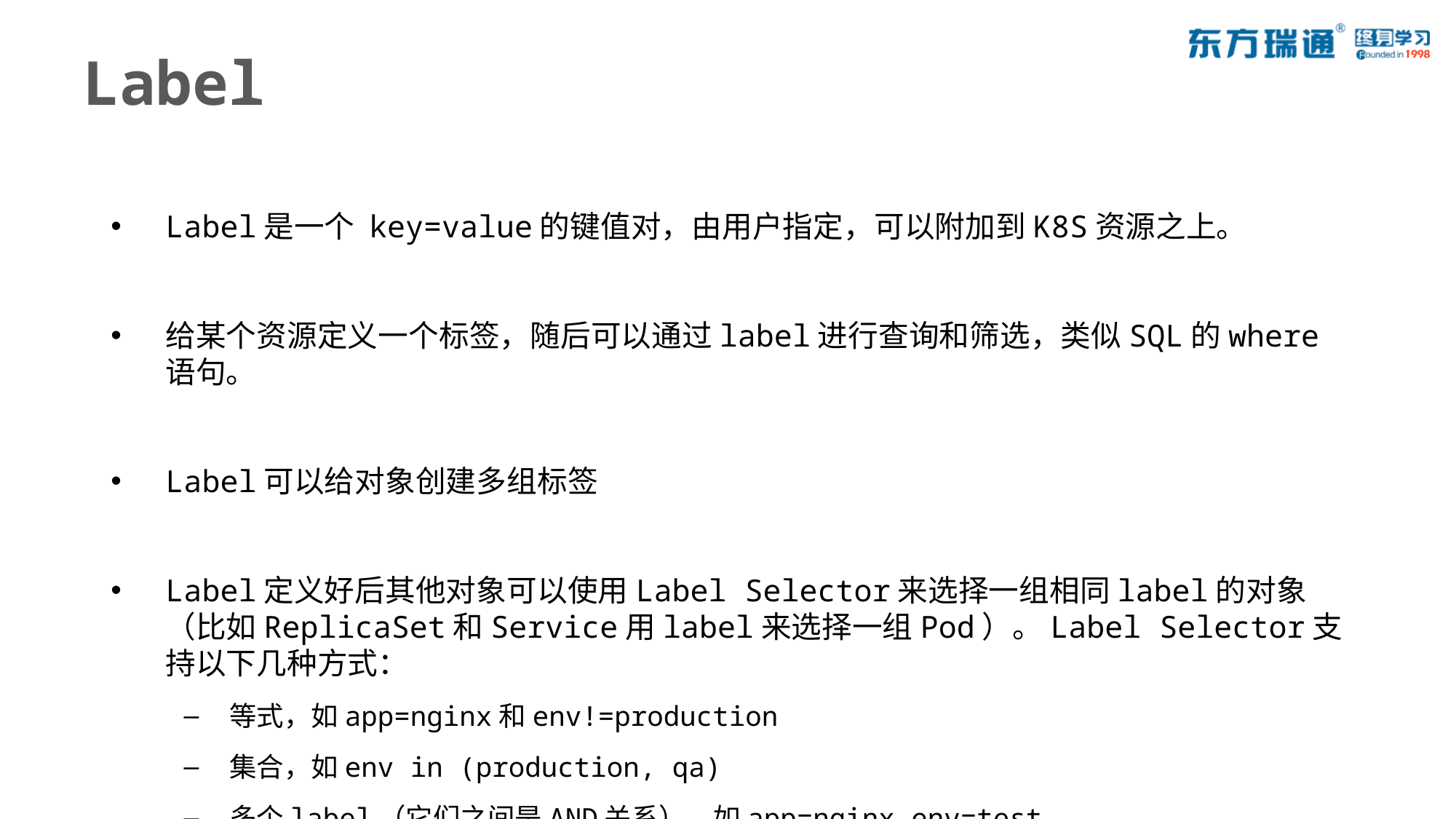

# Label
Label是一个 key=value的键值对，由用户指定，可以附加到K8S资源之上。

给某个资源定义一个标签，随后可以通过label进行查询和筛选，类似SQL的where语句。

Label可以给对象创建多组标签

Label定义好后其他对象可以使用Label Selector来选择一组相同label的对象（比如ReplicaSet和Service用label来选择一组Pod）。Label Selector支持以下几种方式：
等式，如app=nginx和env!=production
集合，如env in (production, qa)
多个label（它们之间是AND关系），如app=nginx,env=test